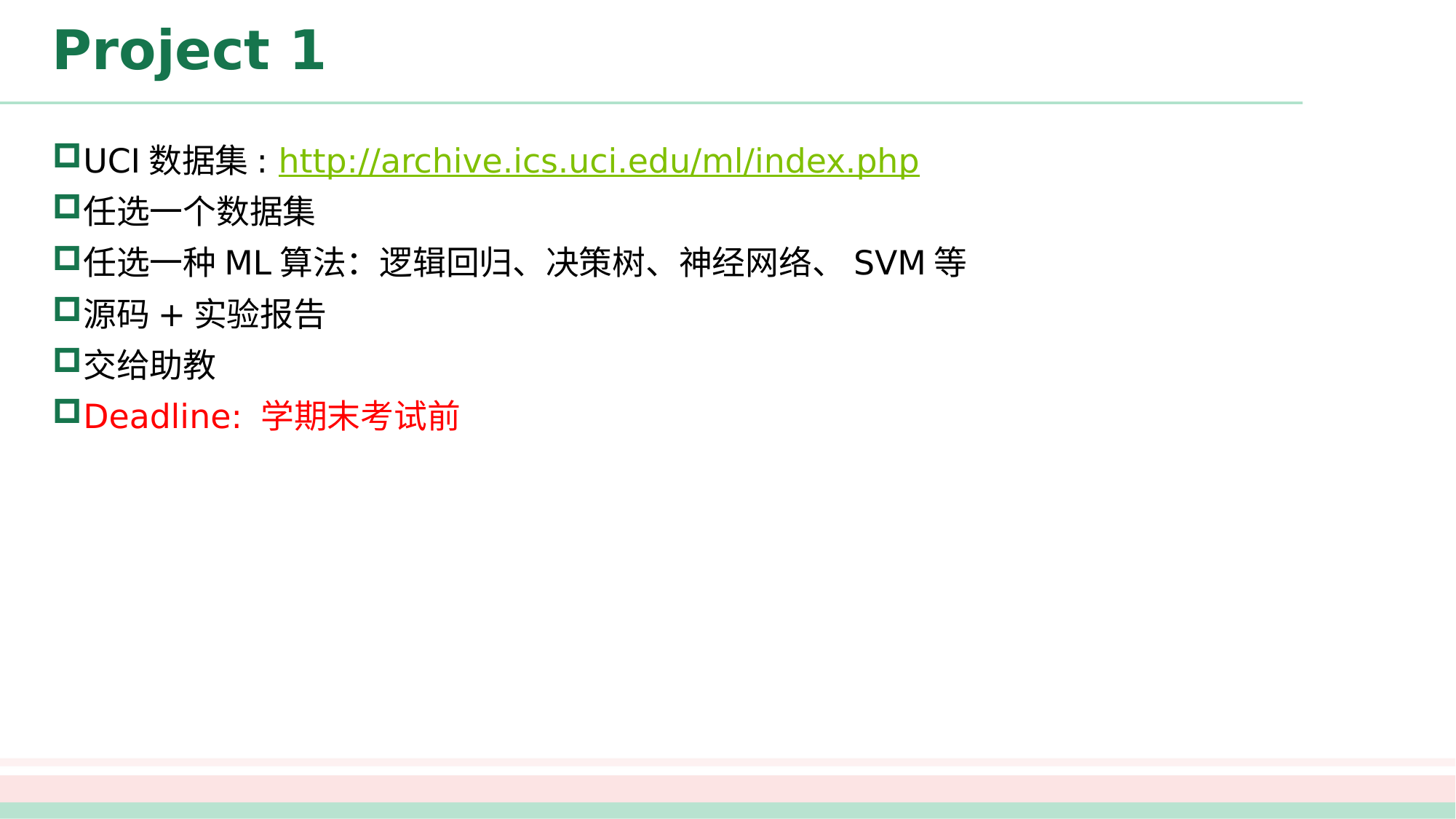

# Project 1
UCI数据集: http://archive.ics.uci.edu/ml/index.php
任选一个数据集
任选一种ML算法：逻辑回归、决策树、神经网络、SVM等
源码+实验报告
交给助教
Deadline: 学期末考试前